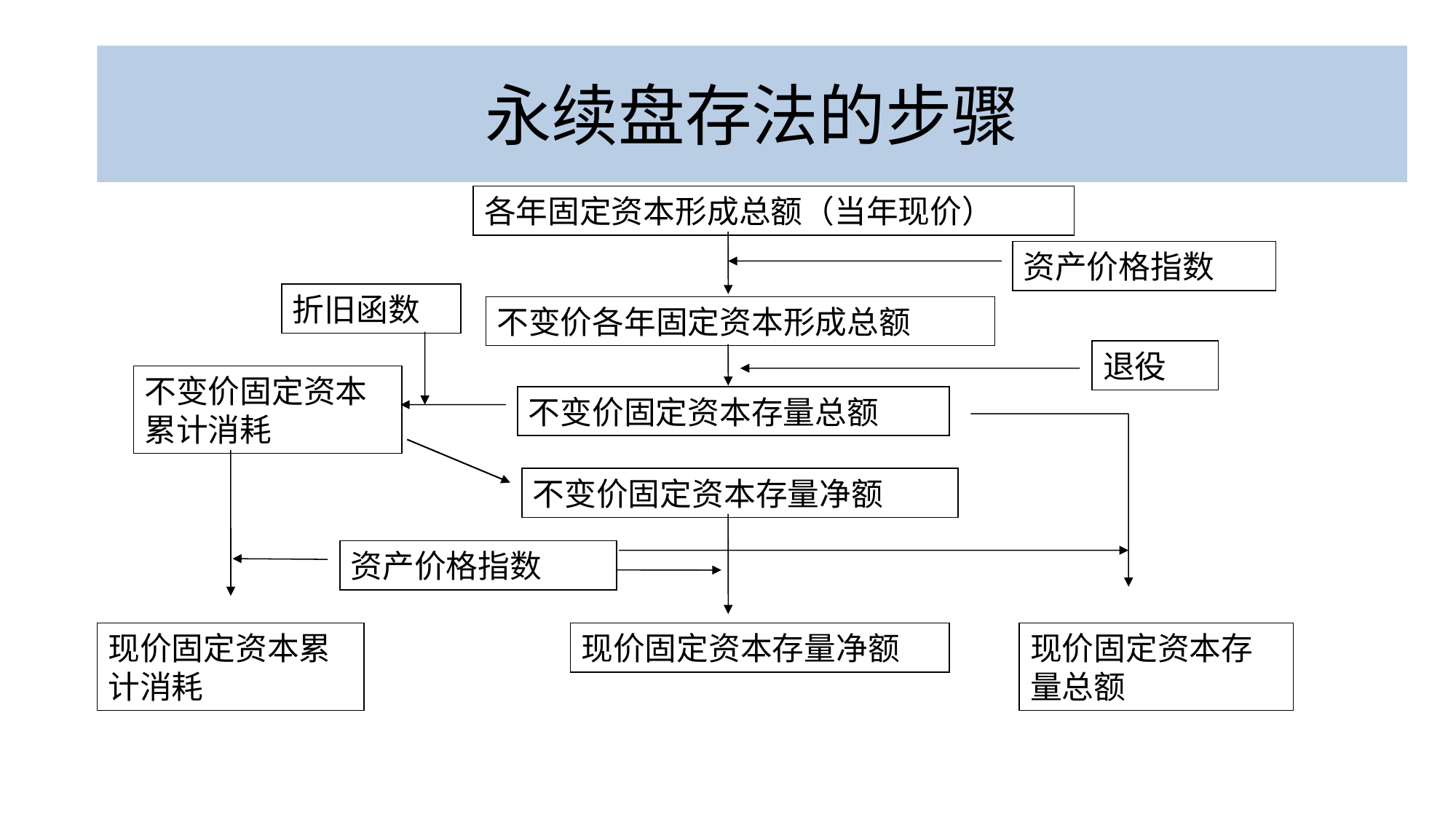

永续盘存法的步骤
各年固定资本形成总额（当年现价）

资产价格指数

折旧函数
不变价各年固定资本形成总额

退役

不变价固定资本累计消耗

不变价固定资本存量总额

不变价固定资本存量净额

资产价格指数

现价固定资本累计消耗
现价固定资本存量净额
现价固定资本存量总额